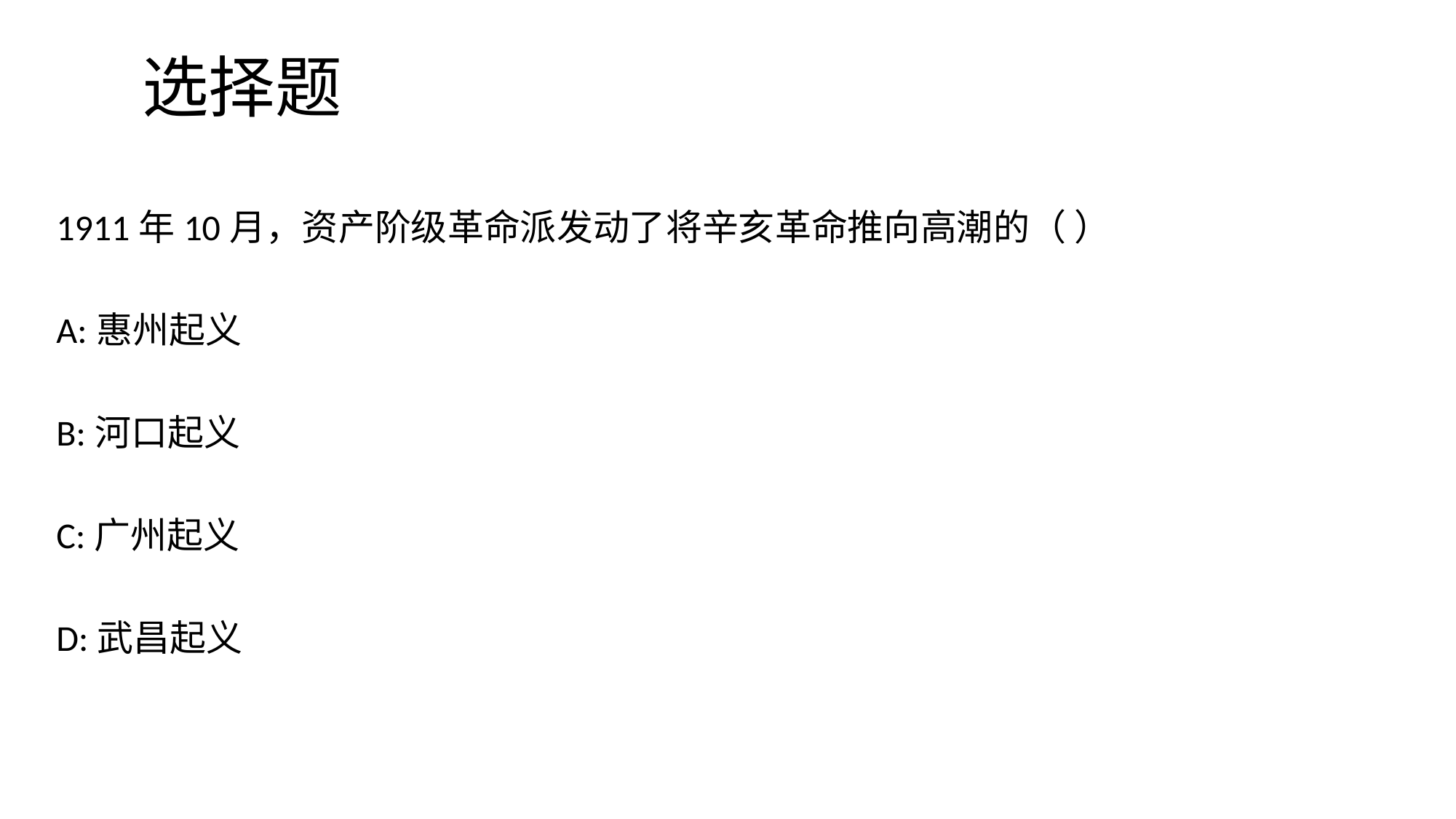

# 选择题
1911年10月，资产阶级革命派发动了将辛亥革命推向高潮的（ ）
A:惠州起义
B:河口起义
C:广州起义
D:武昌起义